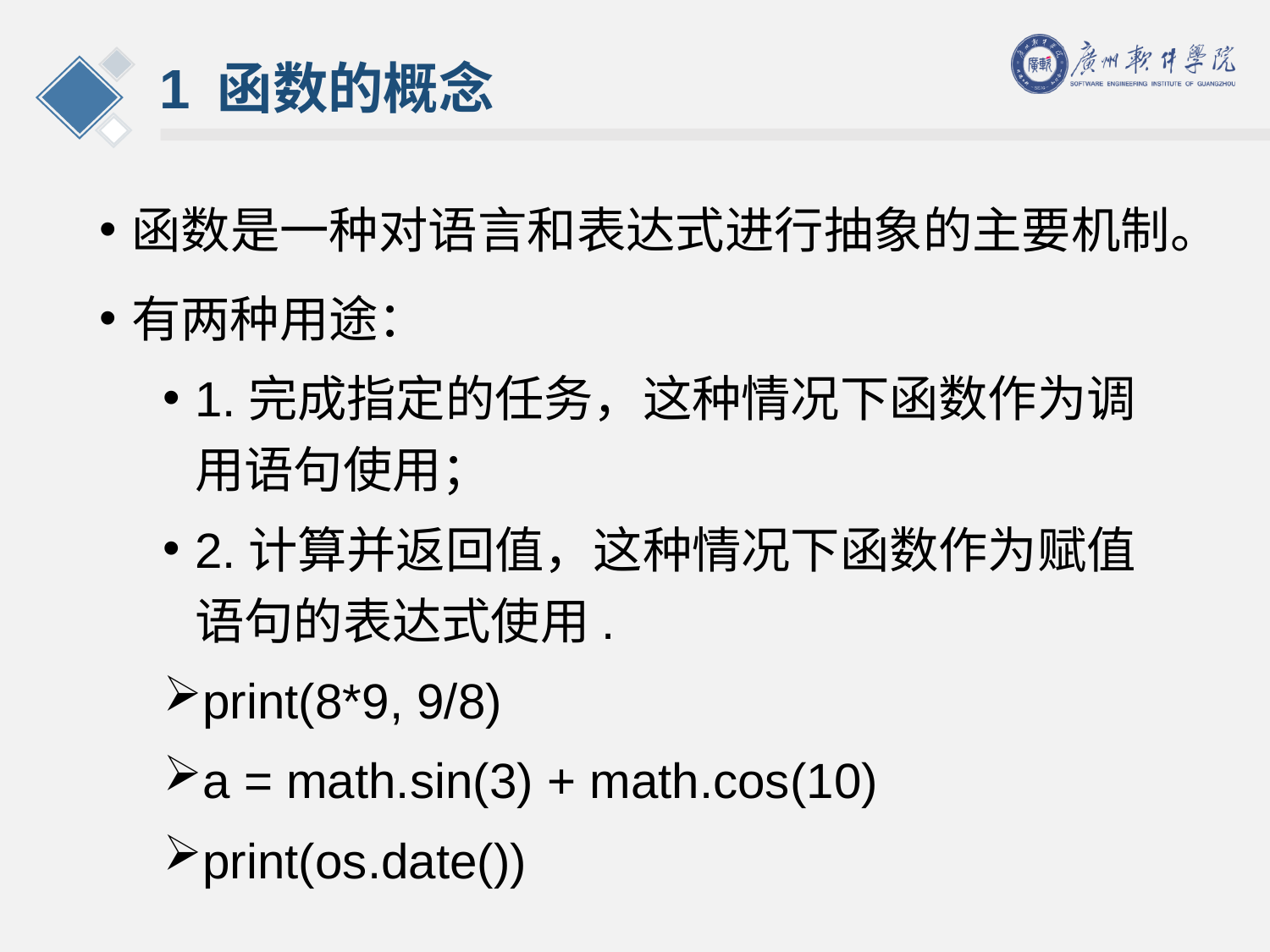

# 1 函数的概念
函数是一种对语言和表达式进行抽象的主要机制。
有两种用途：
1.完成指定的任务，这种情况下函数作为调用语句使用；
2.计算并返回值，这种情况下函数作为赋值语句的表达式使用.
print(8*9, 9/8)
a = math.sin(3) + math.cos(10)
print(os.date())